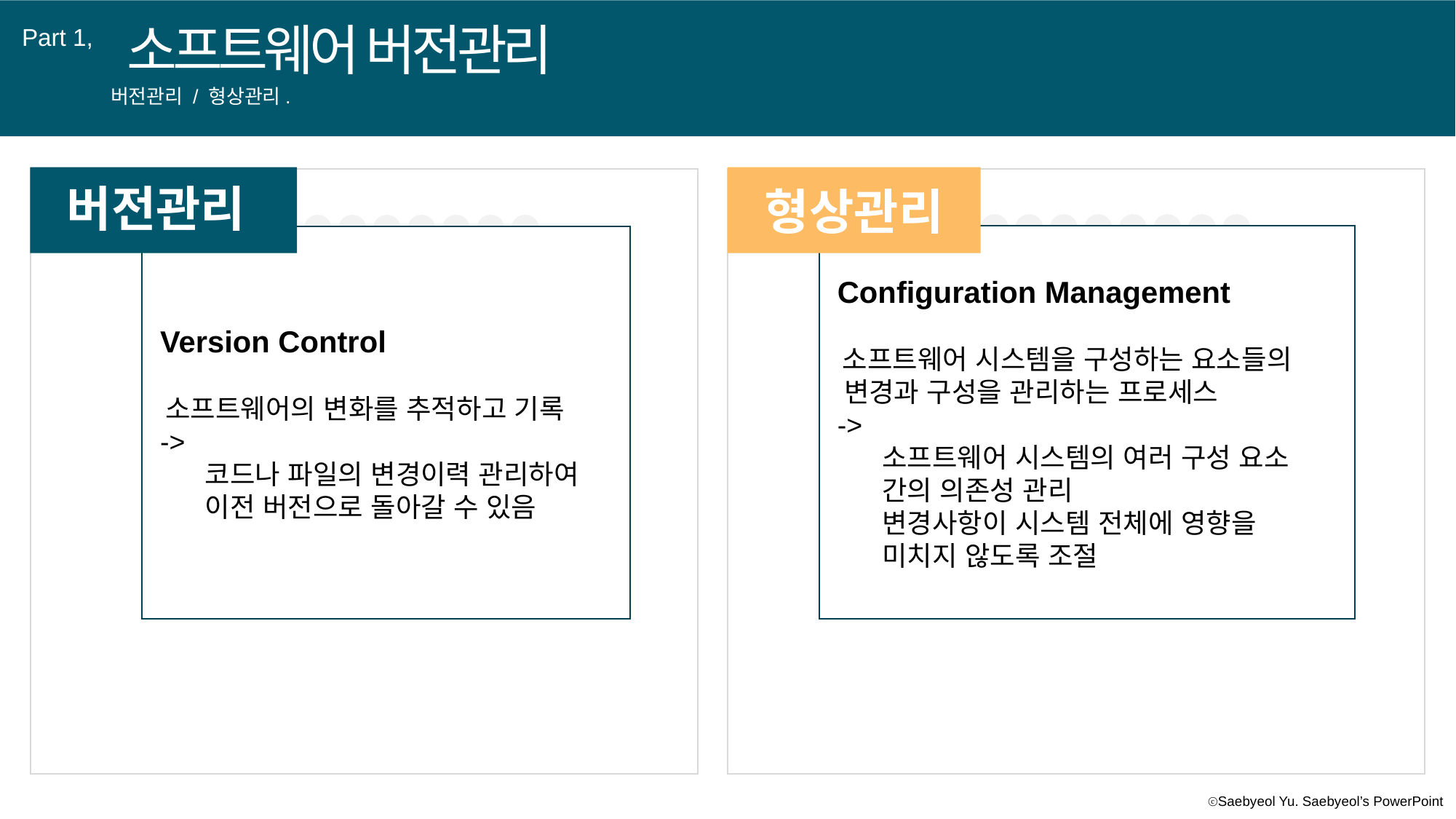

소프트웨어 버전관리
Part 1,
버전관리 / 형상관리.

형상관리

버전관리

 Configuration Management

 소프트웨어 시스템을 구성하는 요소들의
 변경과 구성을 관리하는 프로세스
 ->
      소프트웨어 시스템의 여러 구성 요소
      간의 의존성 관리
      변경사항이 시스템 전체에 영향을
      미치지 않도록 조절
 Version Control

 소프트웨어의 변화를 추적하고 기록
 ->
      코드나 파일의 변경이력 관리하여
      이전 버전으로 돌아갈 수 있음